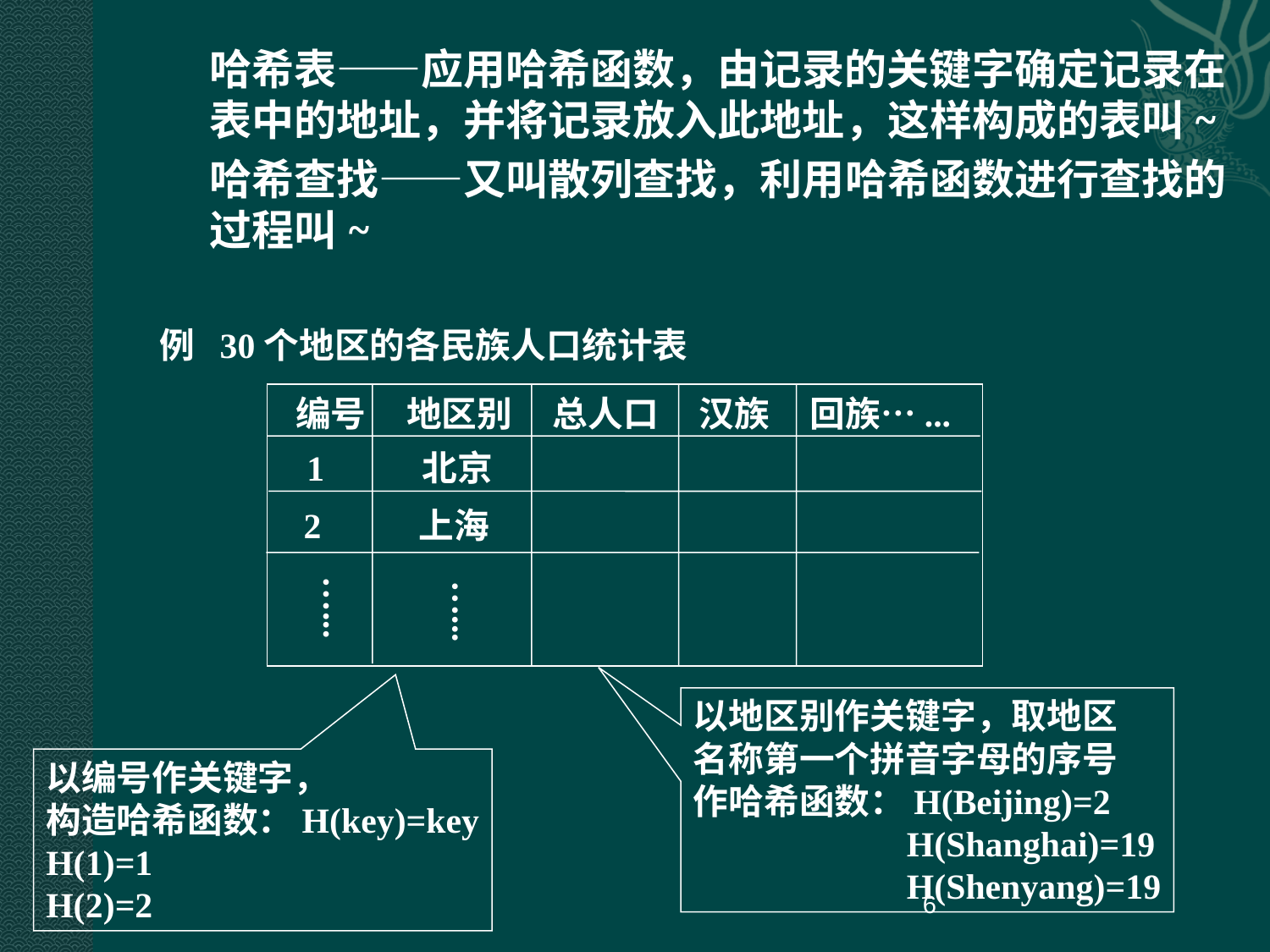

哈希表——应用哈希函数，由记录的关键字确定记录在表中的地址，并将记录放入此地址，这样构成的表叫~
哈希查找——又叫散列查找，利用哈希函数进行查找的过程叫~
例  30个地区的各民族人口统计表

编号     地区别     总人口     汉族     回族…...

1          北京

2          上海

…...
…...
以地区别作关键字，取地区
名称第一个拼音字母的序号
作哈希函数：H(Beijing)=2
                        H(Shanghai)=19
                        H(Shenyang)=19
以编号作关键字，
构造哈希函数：H(key)=key
H(1)=1
H(2)=2
6